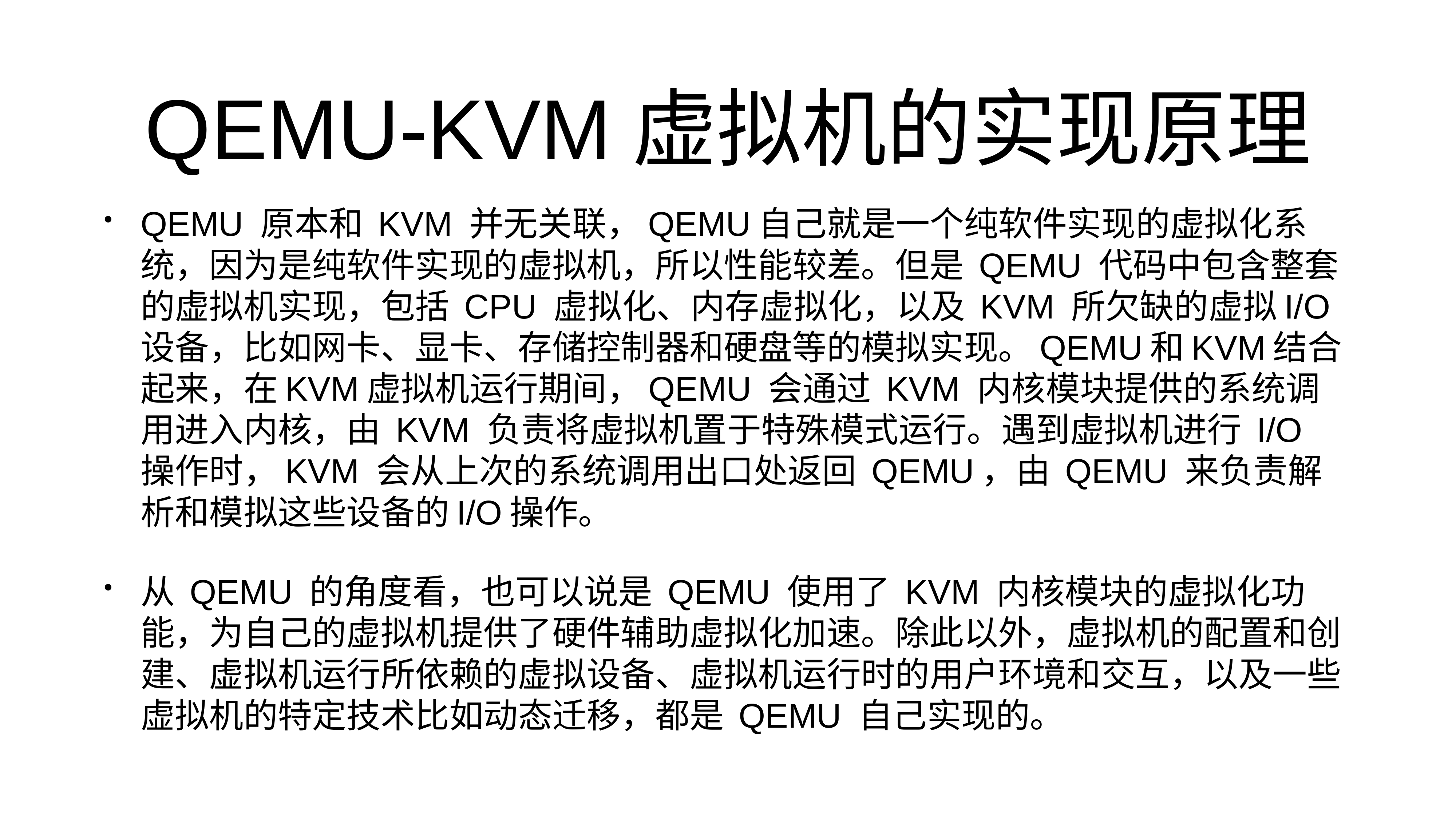

# QEMU-KVM虚拟机的实现原理
QEMU 原本和 KVM 并无关联，QEMU自己就是一个纯软件实现的虚拟化系统，因为是纯软件实现的虚拟机，所以性能较差。但是 QEMU 代码中包含整套的虚拟机实现，包括 CPU 虚拟化、内存虚拟化，以及 KVM 所欠缺的虚拟I/O设备，比如网卡、显卡、存储控制器和硬盘等的模拟实现。QEMU和KVM结合起来，在KVM虚拟机运行期间，QEMU 会通过 KVM 内核模块提供的系统调用进入内核，由 KVM 负责将虚拟机置于特殊模式运行。遇到虚拟机进行 I/O 操作时，KVM 会从上次的系统调用出口处返回 QEMU，由 QEMU 来负责解析和模拟这些设备的I/O操作。
从 QEMU 的角度看，也可以说是 QEMU 使用了 KVM 内核模块的虚拟化功能，为自己的虚拟机提供了硬件辅助虚拟化加速。除此以外，虚拟机的配置和创建、虚拟机运行所依赖的虚拟设备、虚拟机运行时的用户环境和交互，以及一些虚拟机的特定技术比如动态迁移，都是 QEMU 自己实现的。